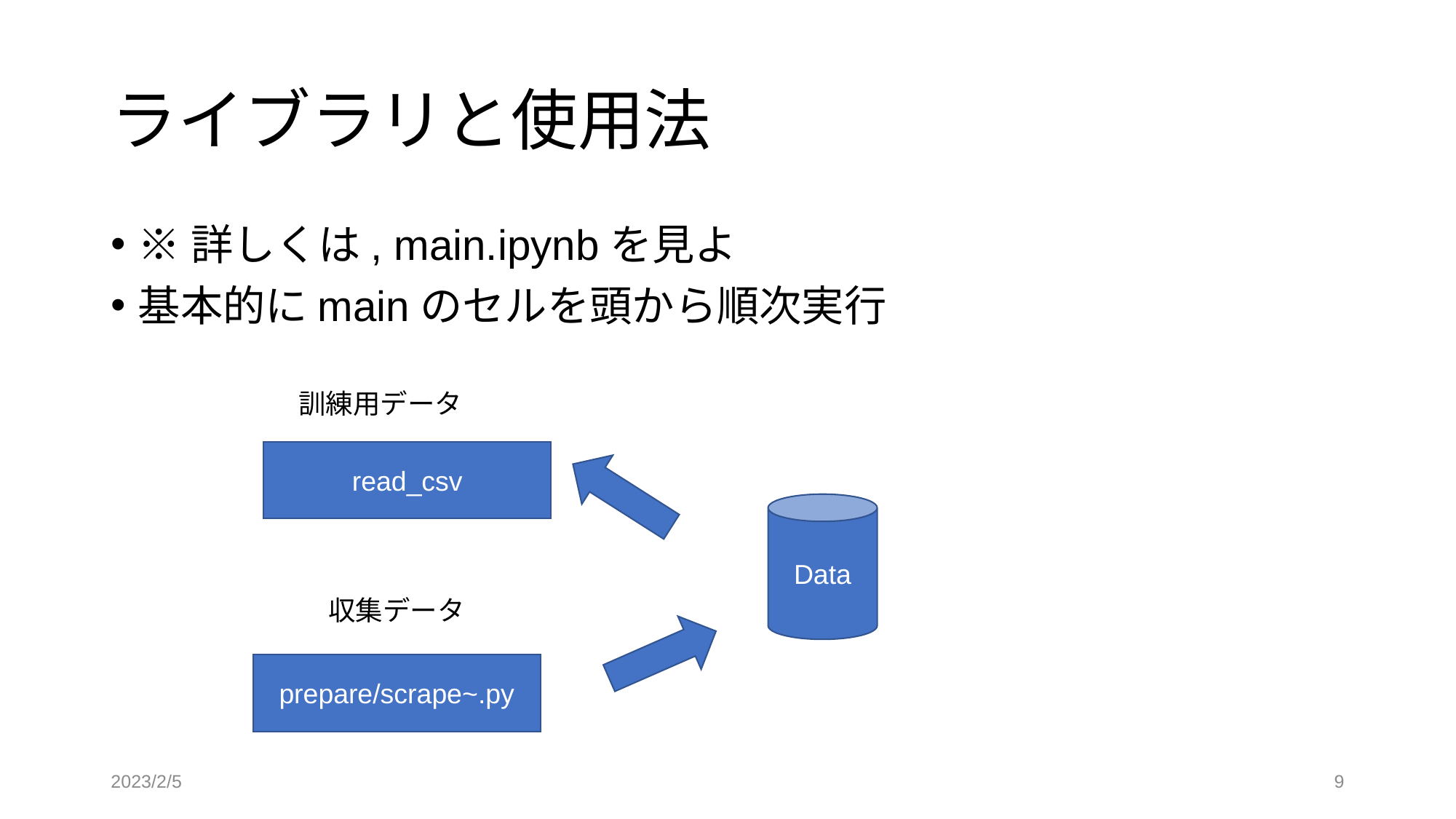

# ライブラリと使用法
※詳しくは, main.ipynbを見よ
基本的にmainのセルを頭から順次実行

訓練用データ

read_csv
Data
収集データ

prepare/scrape~.py
2023/2/5
9